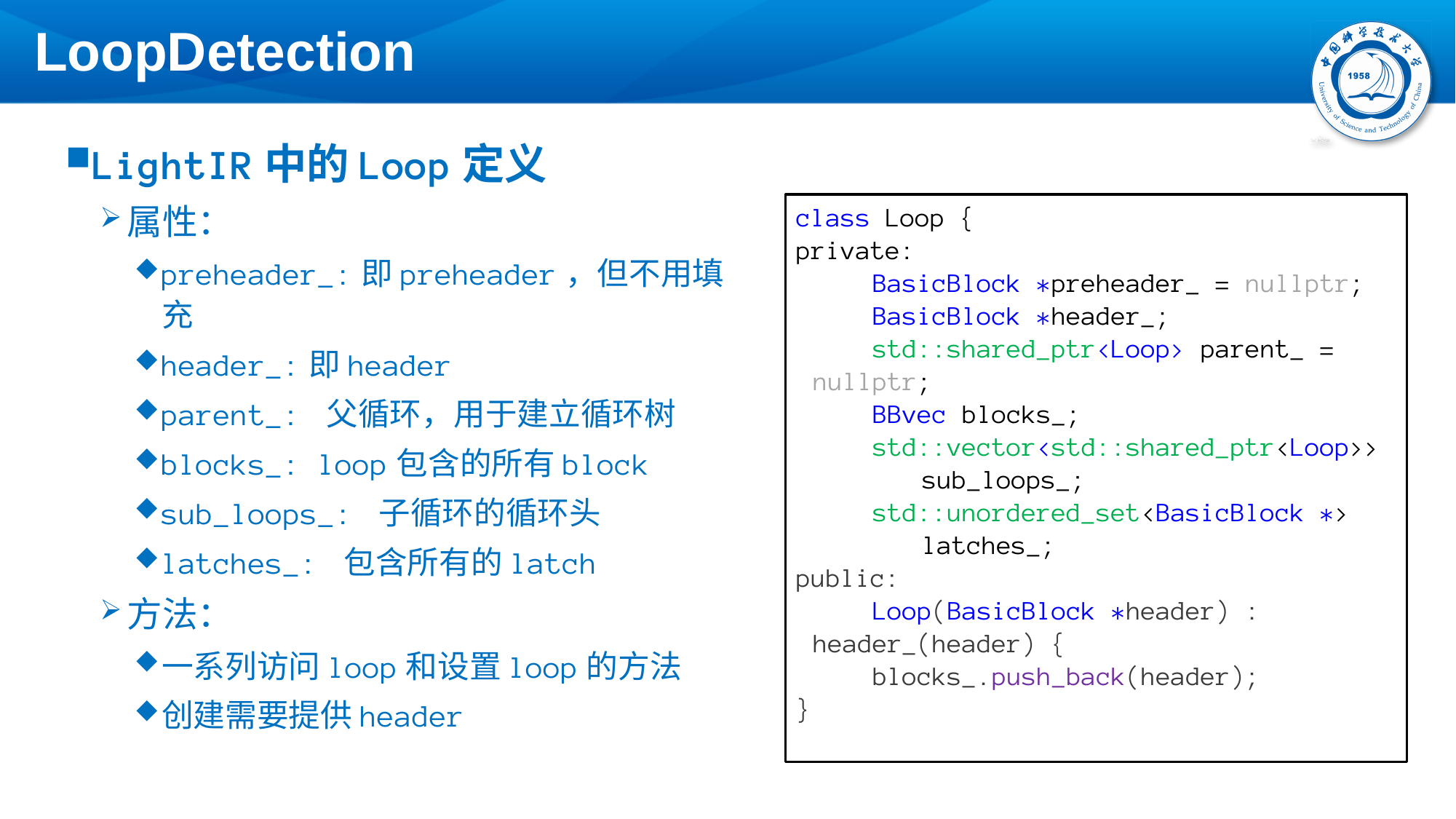

# LoopDetection
LightIR中的Loop定义
属性：
preheader_:即preheader，但不用填充
header_:即header
parent_: 父循环，用于建立循环树
blocks_: loop包含的所有block
sub_loops_: 子循环的循环头
latches_: 包含所有的latch
方法：
一系列访问loop和设置loop的方法
创建需要提供header

class Loop {
private:
    BasicBlock *preheader_ = nullptr;
    BasicBlock *header_;
    std::shared_ptr<Loop> parent_ = 	nullptr;
    BBvec blocks_;
    std::vector<std::shared_ptr<Loop>> 	sub_loops_;
    std::unordered_set<BasicBlock *> 	latches_;
public:
    Loop(BasicBlock *header) : 	header_(header) {
    blocks_.push_back(header);
}